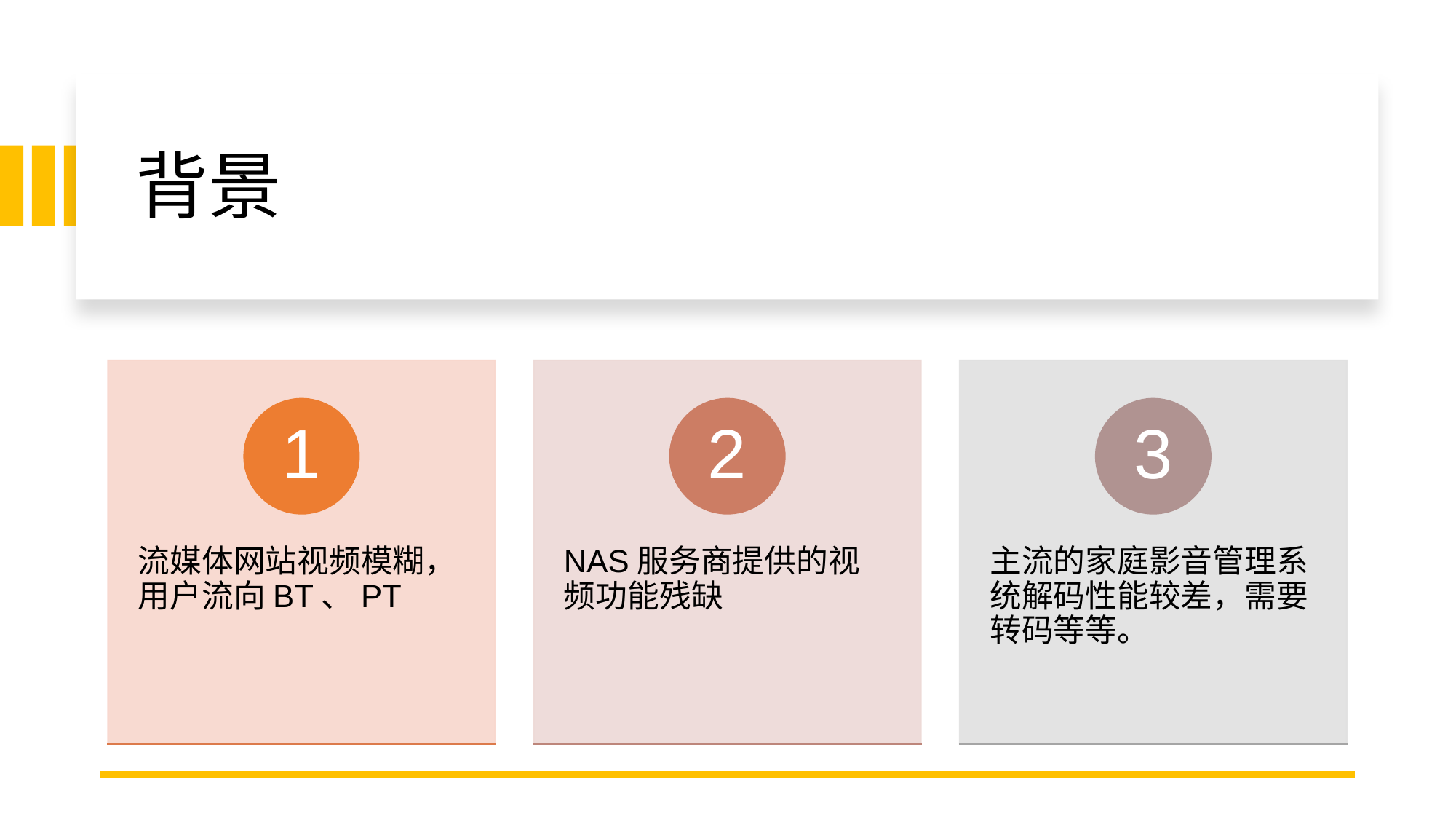

# 背景

流媒体网站视频模糊，用户流向BT、PT
1
NAS服务商提供的视频功能残缺
2
主流的家庭影音管理系统解码性能较差，需要转码等等。
3